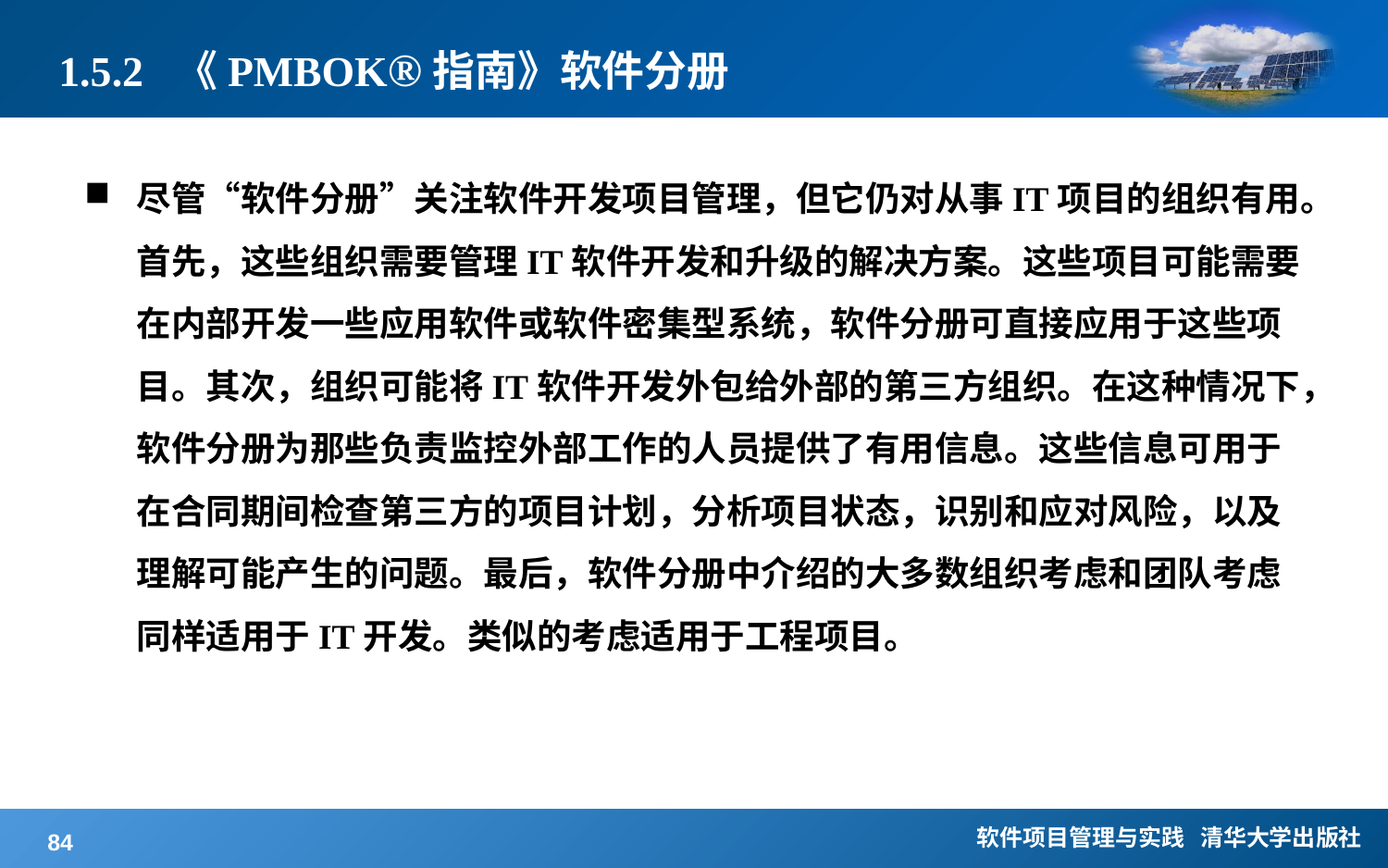

# 1.5.2  《PMBOK®指南》软件分册
尽管“软件分册”关注软件开发项目管理，但它仍对从事IT项目的组织有用。首先，这些组织需要管理IT软件开发和升级的解决方案。这些项目可能需要在内部开发一些应用软件或软件密集型系统，软件分册可直接应用于这些项目。其次，组织可能将IT软件开发外包给外部的第三方组织。在这种情况下，软件分册为那些负责监控外部工作的人员提供了有用信息。这些信息可用于在合同期间检查第三方的项目计划，分析项目状态，识别和应对风险，以及理解可能产生的问题。最后，软件分册中介绍的大多数组织考虑和团队考虑同样适用于IT开发。类似的考虑适用于工程项目。